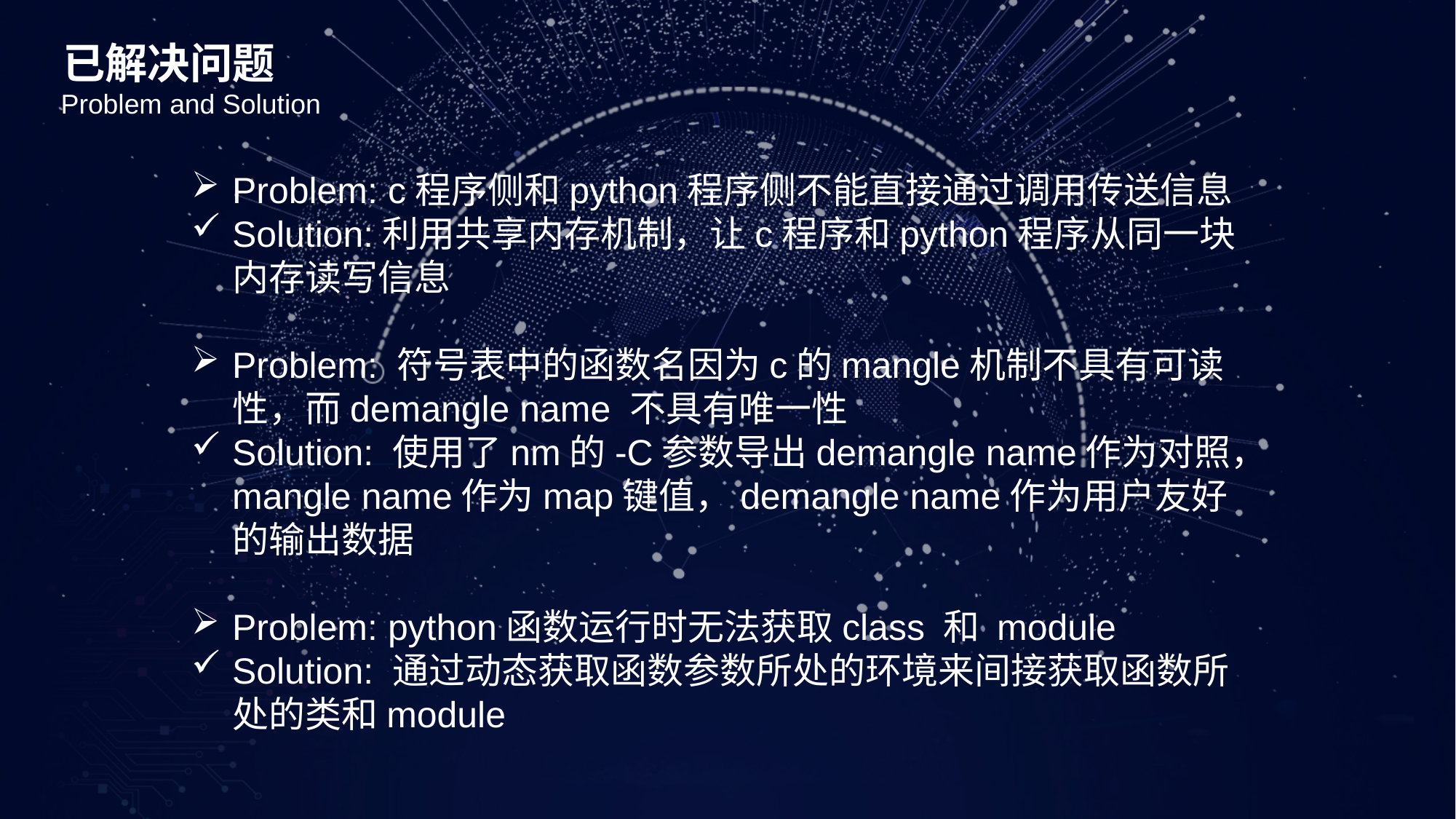

已解决问题
Problem and Solution
Problem: c程序侧和python程序侧不能直接通过调用传送信息
Solution:利用共享内存机制，让c程序和python程序从同一块内存读写信息

Problem: 符号表中的函数名因为c的mangle机制不具有可读性，而demangle name 不具有唯一性
Solution: 使用了nm的-C参数导出demangle name作为对照，mangle name作为map键值，demangle name作为用户友好的输出数据

Problem: python函数运行时无法获取class 和 module
Solution: 通过动态获取函数参数所处的环境来间接获取函数所处的类和module